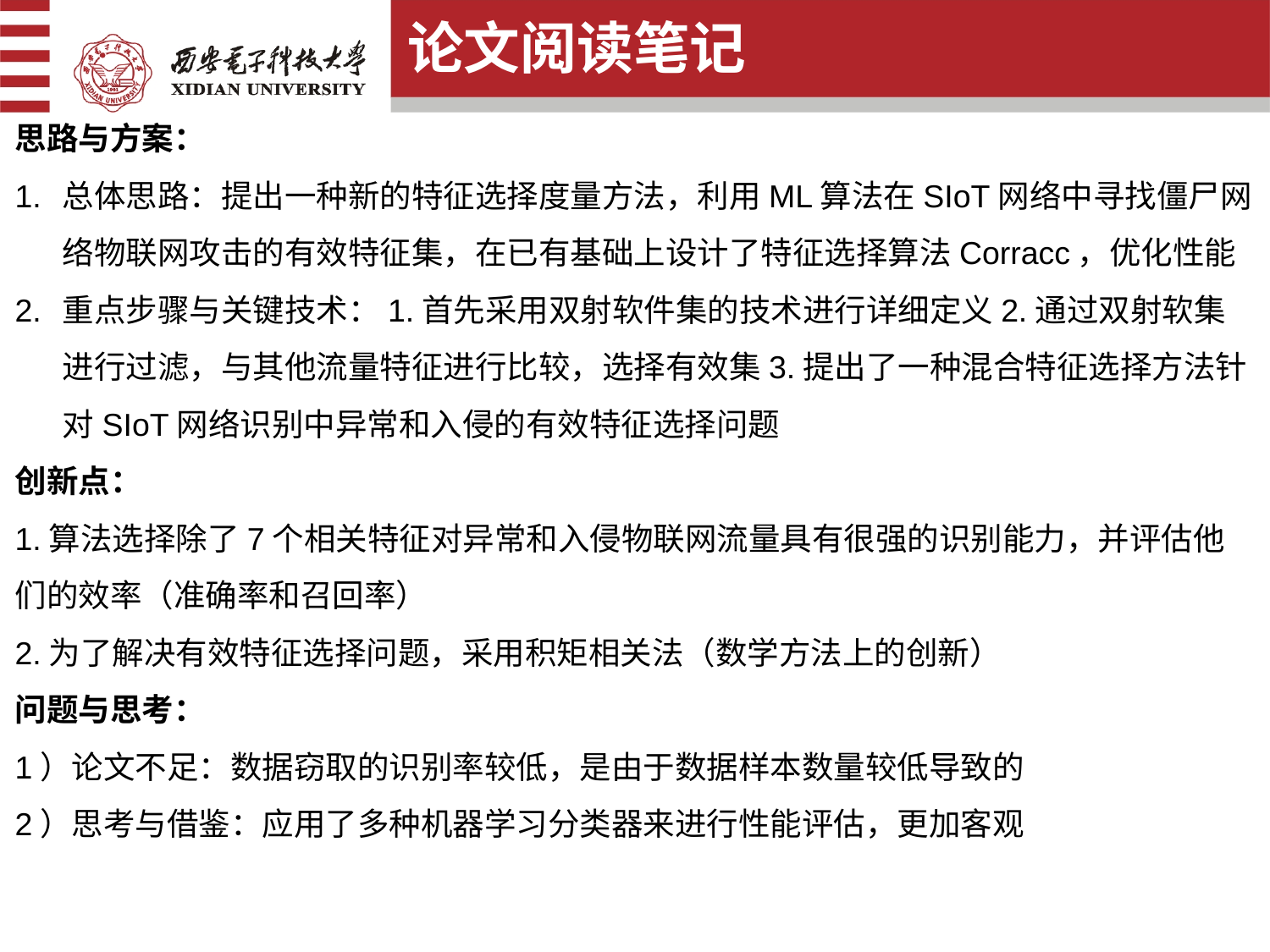

论文阅读笔记
思路与方案：
总体思路：提出一种新的特征选择度量方法，利用ML算法在SIoT网络中寻找僵尸网络物联网攻击的有效特征集，在已有基础上设计了特征选择算法Corracc，优化性能
重点步骤与关键技术：1.首先采用双射软件集的技术进行详细定义2.通过双射软集进行过滤，与其他流量特征进行比较，选择有效集3.提出了一种混合特征选择方法针对SIoT网络识别中异常和入侵的有效特征选择问题
创新点：
1.算法选择除了7个相关特征对异常和入侵物联网流量具有很强的识别能力，并评估他们的效率（准确率和召回率）
2.为了解决有效特征选择问题，采用积矩相关法（数学方法上的创新）
问题与思考：
1）论文不足：数据窃取的识别率较低，是由于数据样本数量较低导致的
2）思考与借鉴：应用了多种机器学习分类器来进行性能评估，更加客观